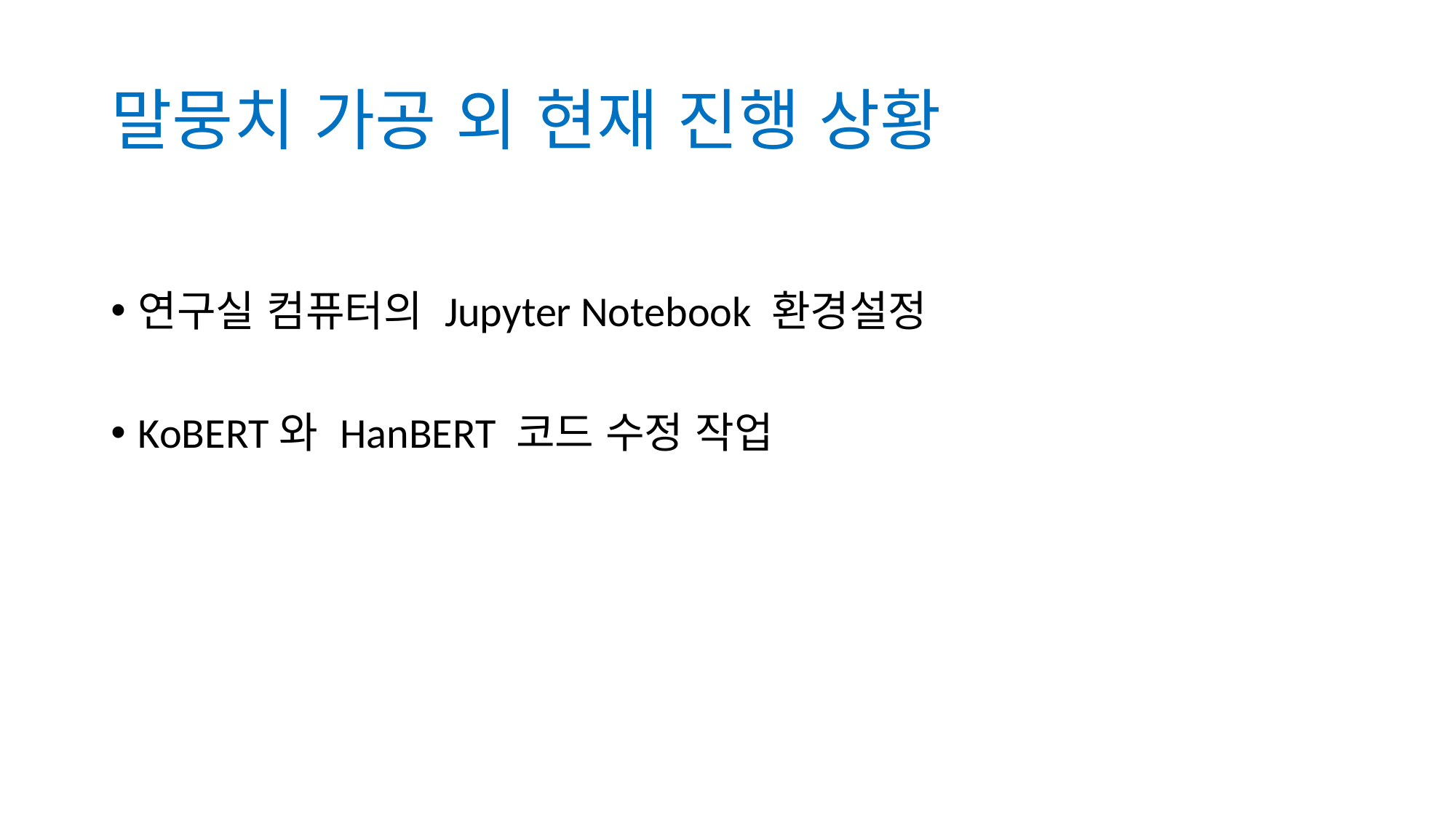

# 말뭉치 가공 외 현재 진행 상황

연구실 컴퓨터의 Jupyter Notebook 환경설정

KoBERT와 HanBERT 코드 수정 작업